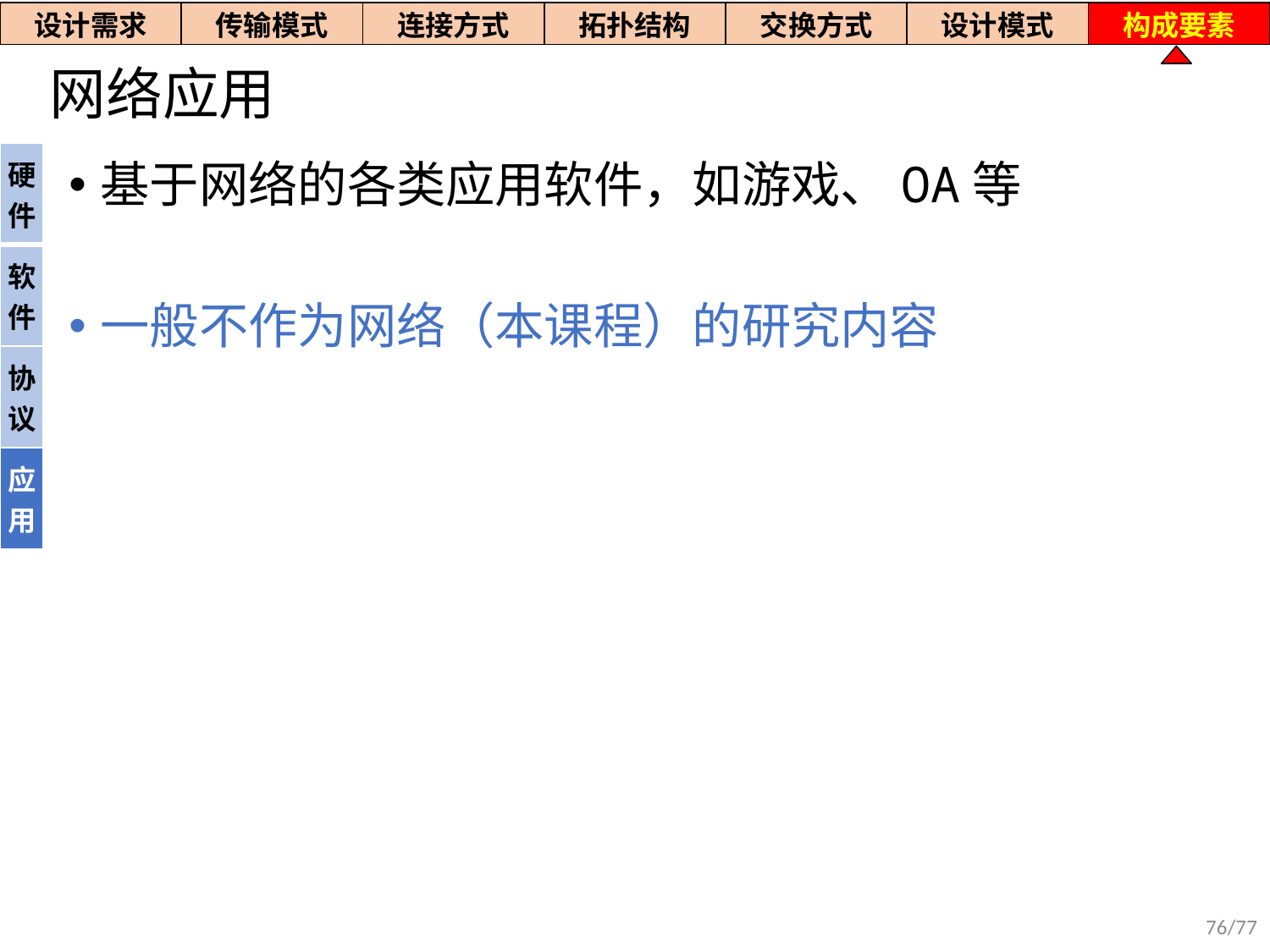

| 设计需求 | 传输模式 | 连接方式 | 拓扑结构 | 交换方式 | 设计模式 | 构成要素 |
| --- | --- | --- | --- | --- | --- | --- |

# 网络应用
| 硬件 |
| --- |
| 软件 |
| 协议 |
| 应用 |
基于网络的各类应用软件，如游戏、OA等

一般不作为网络（本课程）的研究内容
76/77